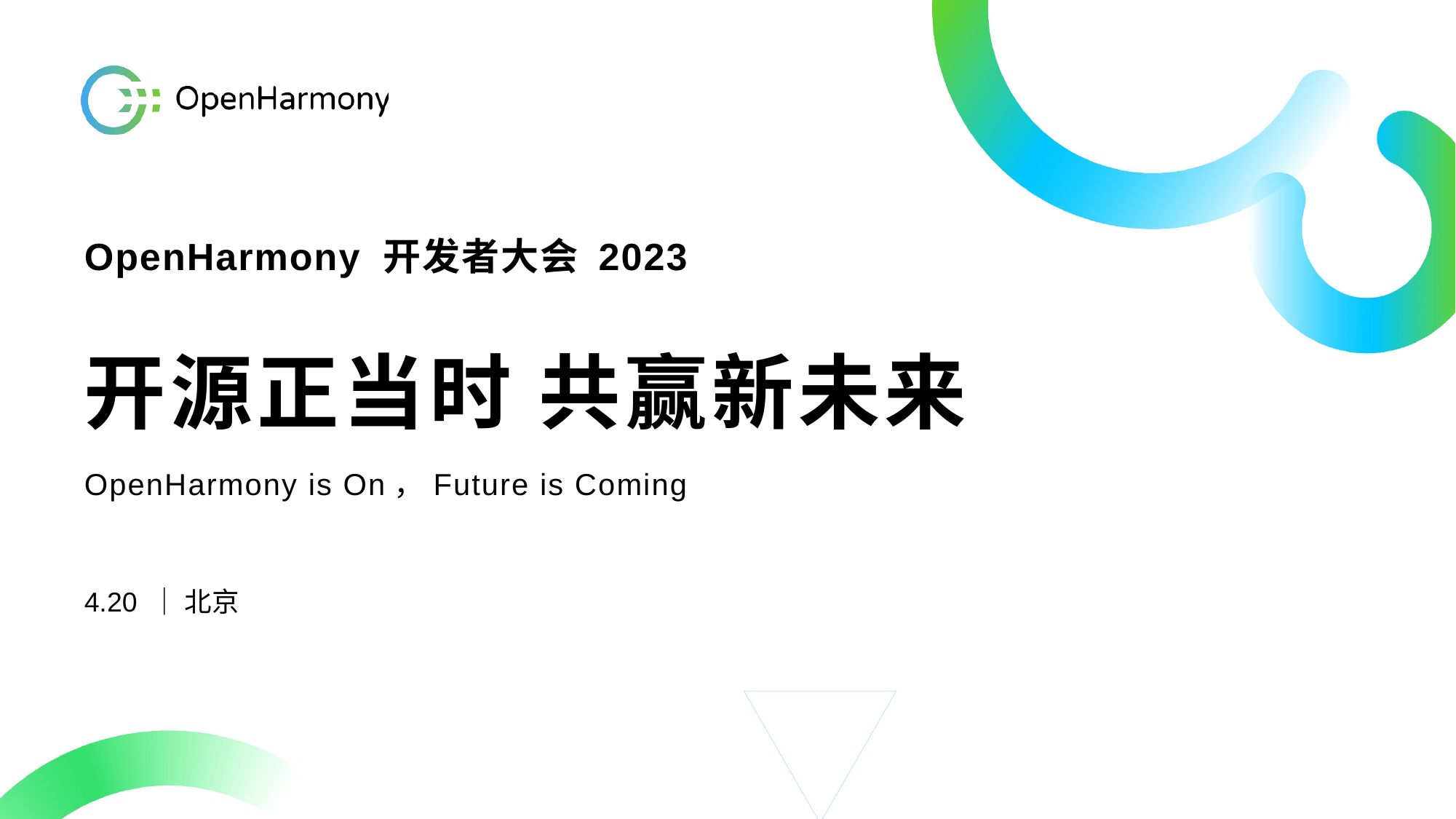

OpenHarmony 开发者大会 2023
开源正当时 共赢新未来
OpenHarmony is On，Future is Coming
4.20 ｜ 北京